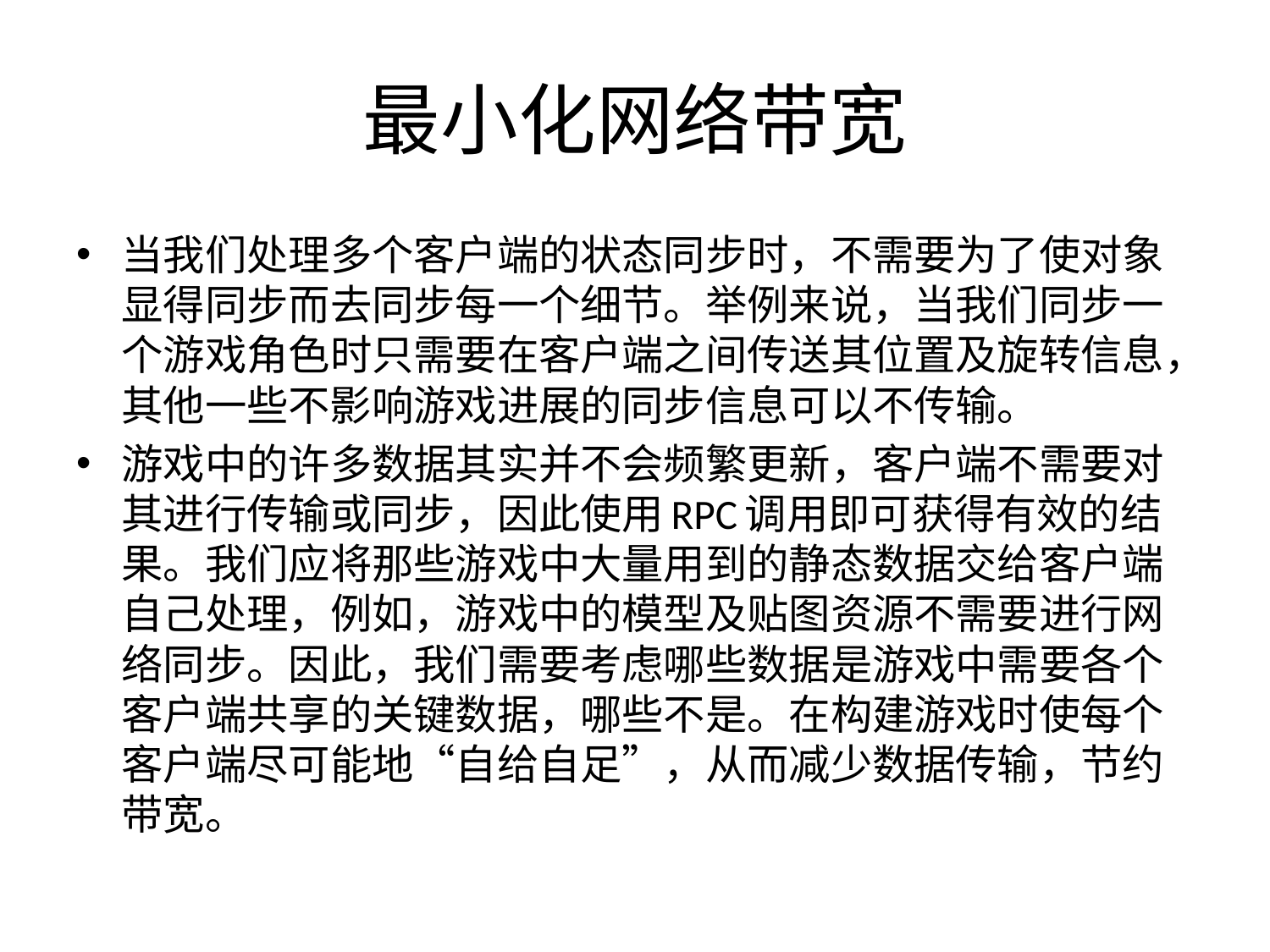

# 最小化网络带宽
当我们处理多个客户端的状态同步时，不需要为了使对象显得同步而去同步每一个细节。举例来说，当我们同步一个游戏角色时只需要在客户端之间传送其位置及旋转信息，其他一些不影响游戏进展的同步信息可以不传输。
游戏中的许多数据其实并不会频繁更新，客户端不需要对其进行传输或同步，因此使用RPC调用即可获得有效的结果。我们应将那些游戏中大量用到的静态数据交给客户端自己处理，例如，游戏中的模型及贴图资源不需要进行网络同步。因此，我们需要考虑哪些数据是游戏中需要各个客户端共享的关键数据，哪些不是。在构建游戏时使每个客户端尽可能地“自给自足”，从而减少数据传输，节约带宽。